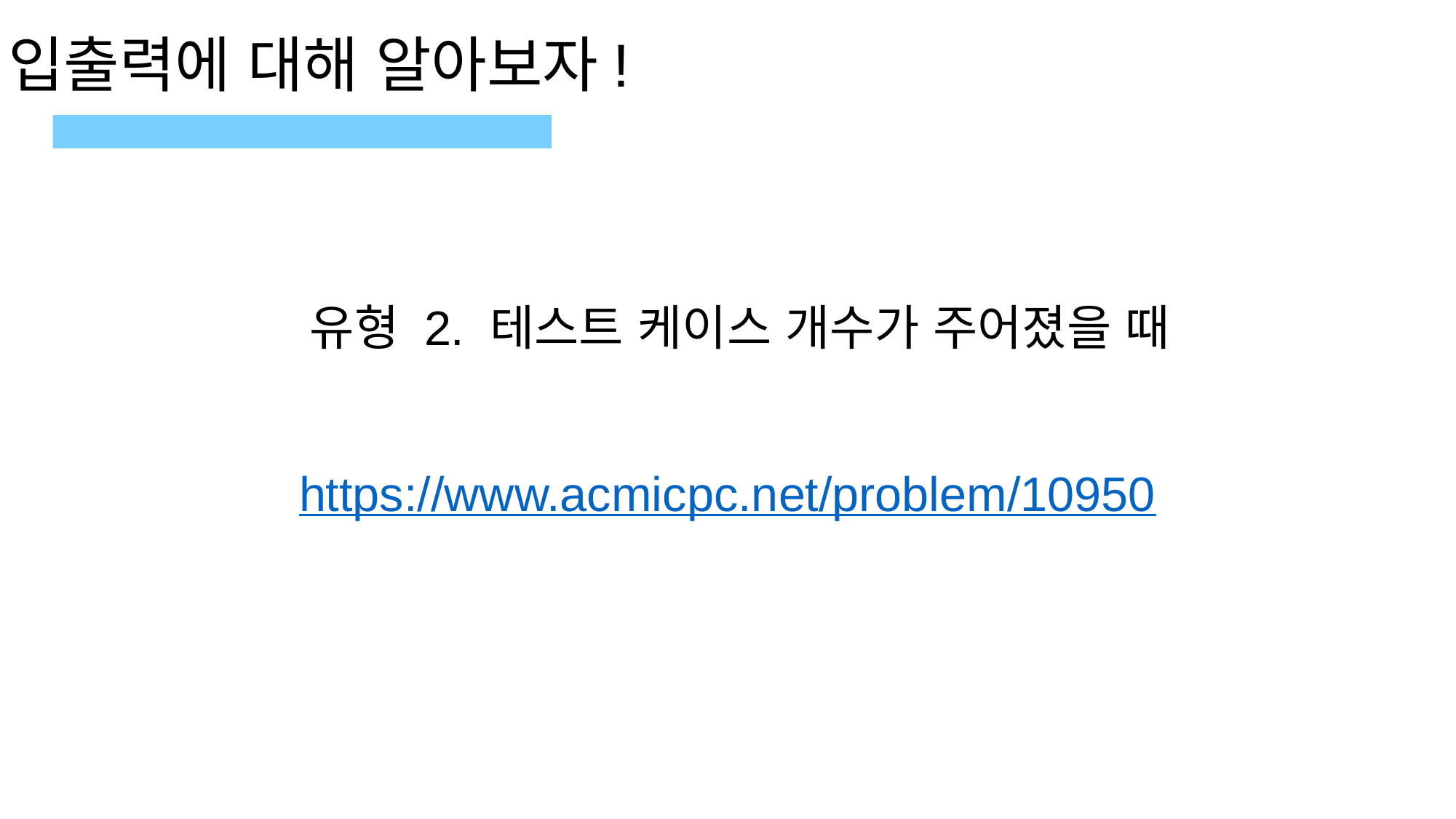

입출력에 대해 알아보자!

 유형 2. 테스트 케이스 개수가 주어졌을 때
https://www.acmicpc.net/problem/10950